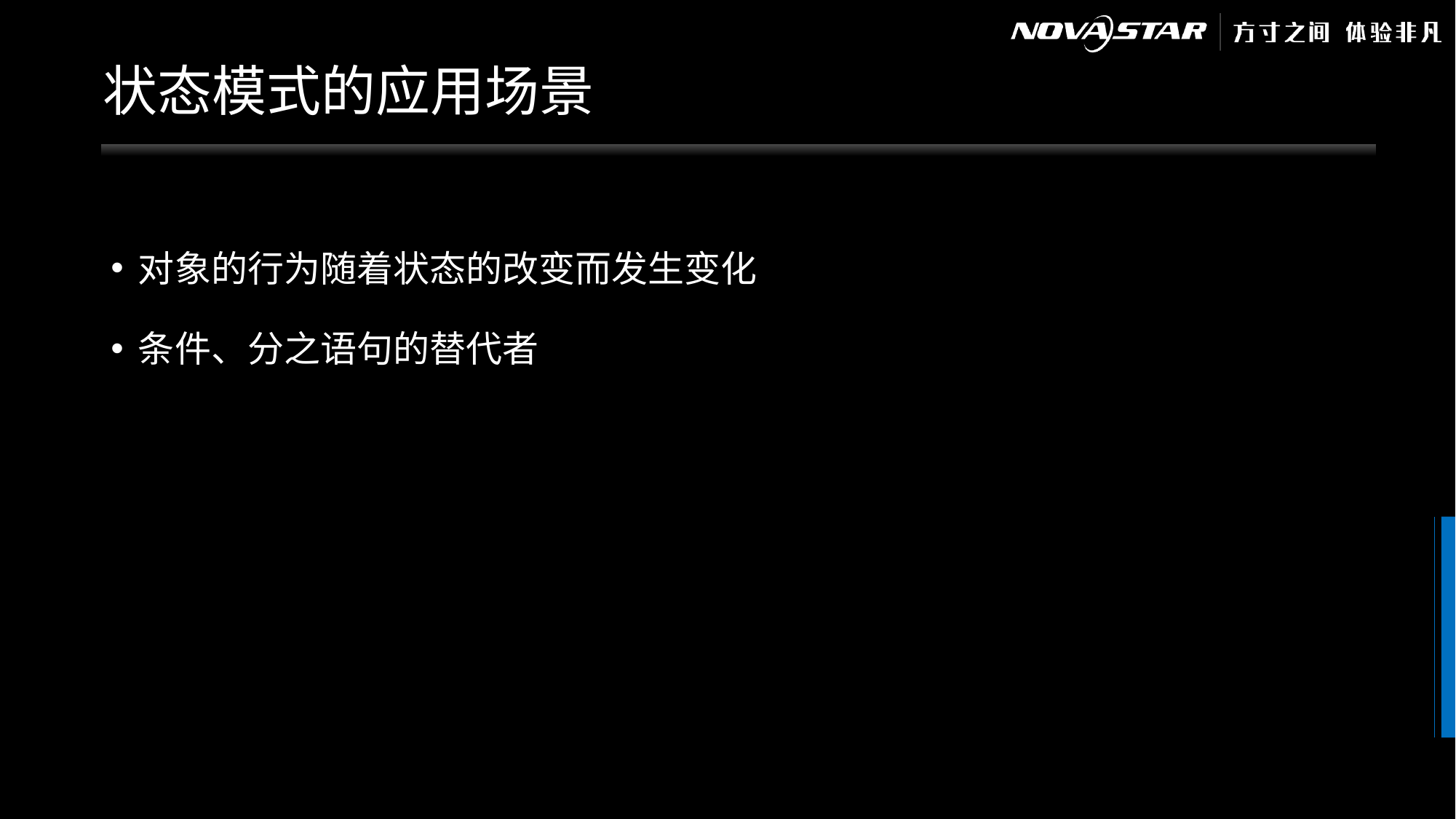

# 状态模式的应用场景

对象的行为随着状态的改变而发生变化
条件、分之语句的替代者